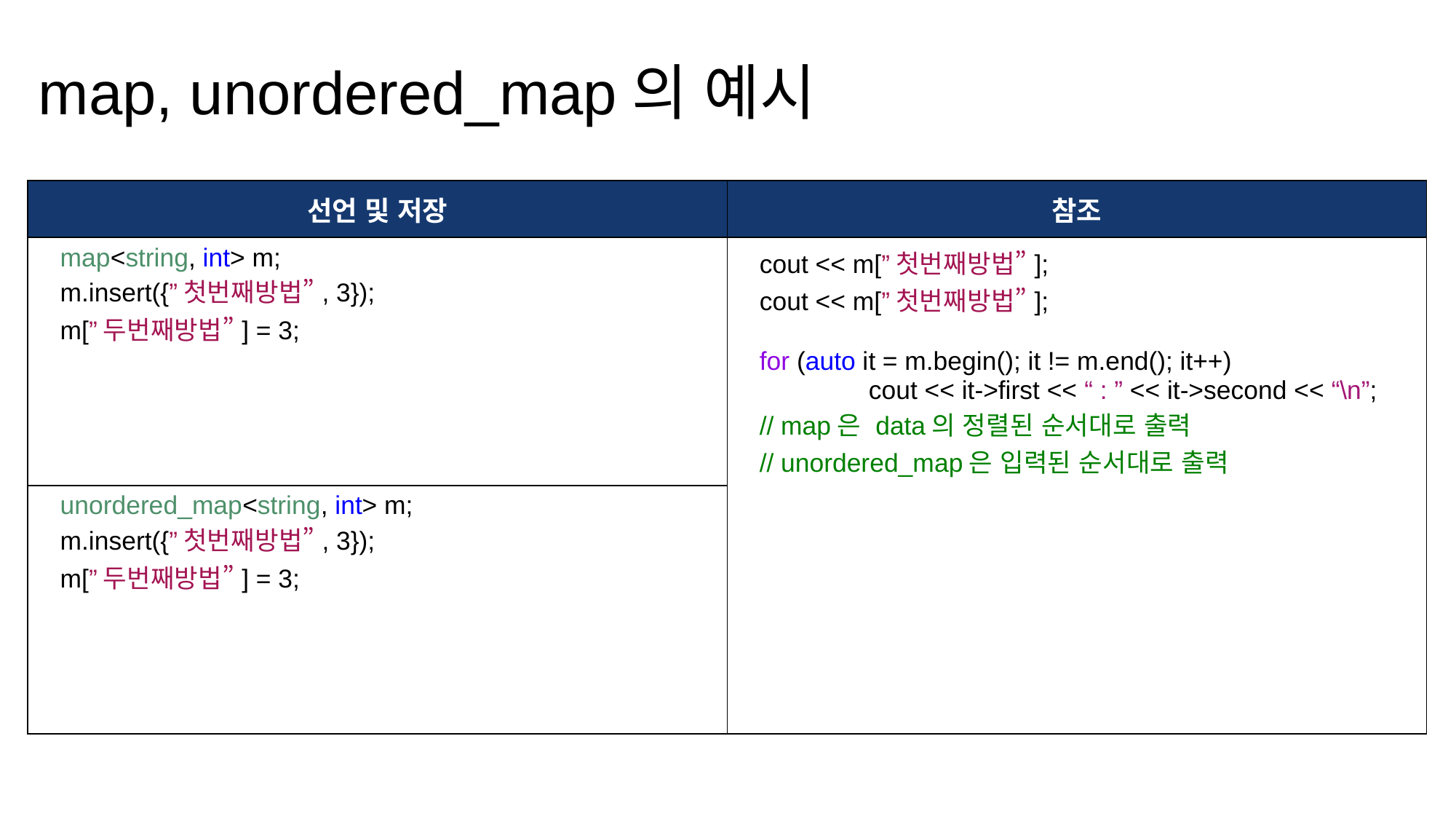

map, unordered_map의 예시
| 선언 및 저장 | 참조 |
| --- | --- |
| map<string, int> m; m.insert({”첫번째방법”, 3}); m[”두번째방법”] = 3; | cout << m[”첫번째방법”]; cout << m[”첫번째방법”]; for (auto it = m.begin(); it != m.end(); it++) cout << it->first << “ : ” << it->second << “\n”; // map은 data의 정렬된 순서대로 출력 // unordered\_map은 입력된 순서대로 출력 |
| unordered\_map<string, int> m; m.insert({”첫번째방법”, 3}); m[”두번째방법”] = 3; |  |